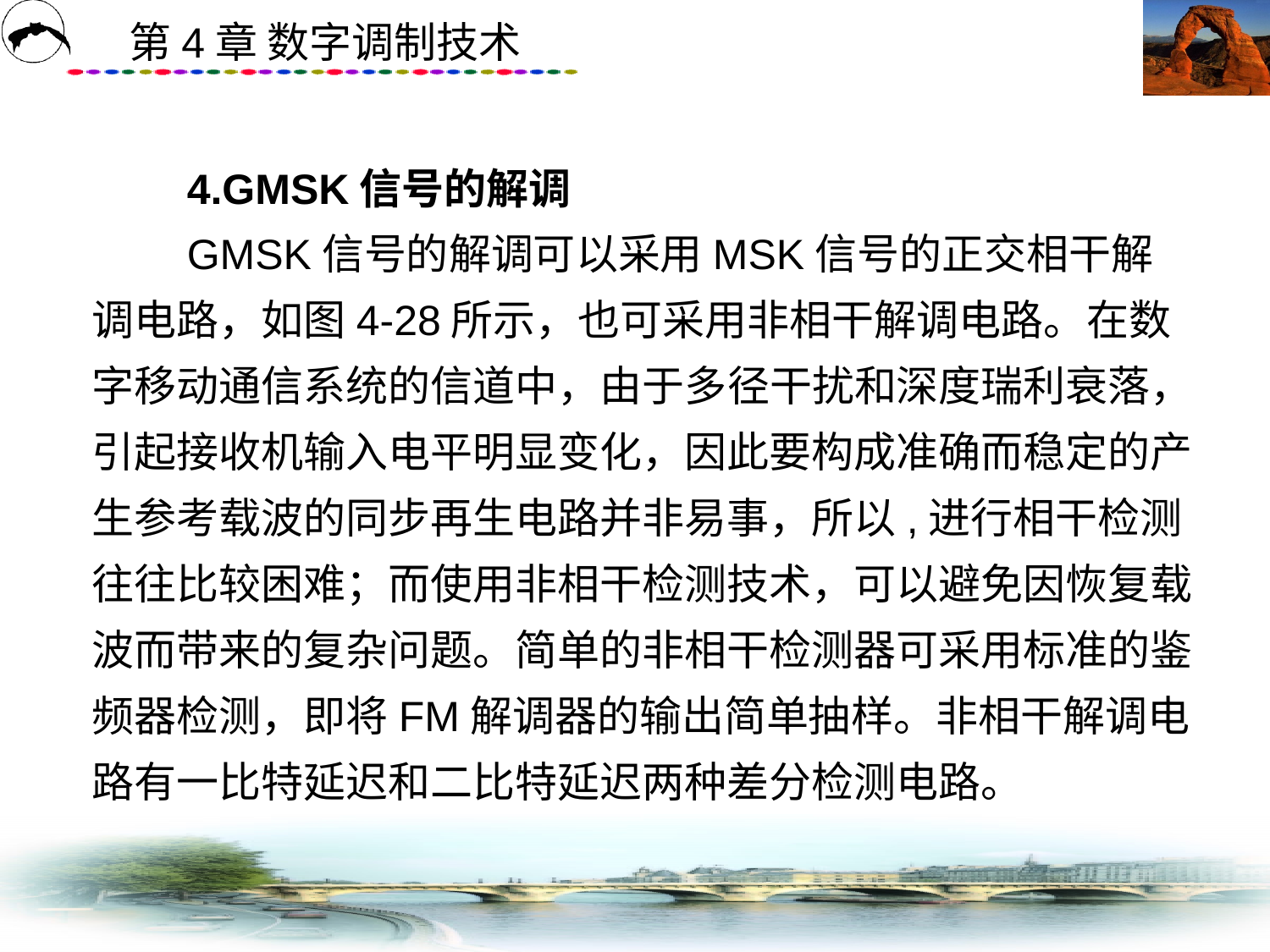

# 4.GMSK信号的解调 　　GMSK信号的解调可以采用MSK信号的正交相干解调电路，如图4-28所示，也可采用非相干解调电路。在数字移动通信系统的信道中，由于多径干扰和深度瑞利衰落，引起接收机输入电平明显变化，因此要构成准确而稳定的产生参考载波的同步再生电路并非易事，所以,进行相干检测往往比较困难；而使用非相干检测技术，可以避免因恢复载波而带来的复杂问题。简单的非相干检测器可采用标准的鉴频器检测，即将FM解调器的输出简单抽样。非相干解调电路有一比特延迟和二比特延迟两种差分检测电路。